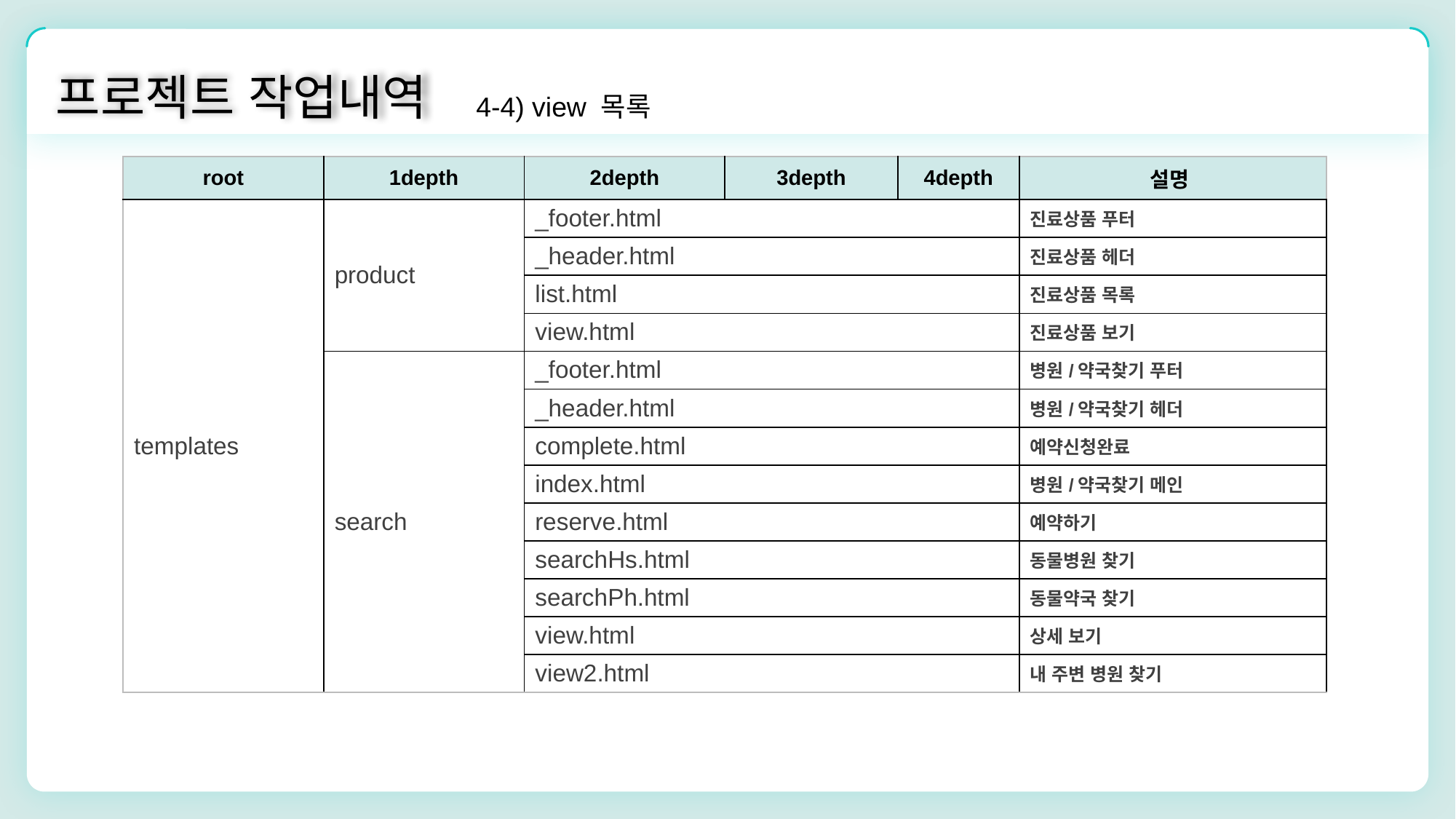

프로젝트 작업내역
4-4) view 목록
| root | 1depth | 2depth | 3depth | 4depth | 설명 |
| --- | --- | --- | --- | --- | --- |
| templates | product | \_footer.html |  |  | 진료상품 푸터 |
|  |  | \_header.html |  |  | 진료상품 헤더 |
|  |  | list.html |  |  | 진료상품 목록 |
|  |  | view.html |  |  | 진료상품 보기 |
|  | search | \_footer.html |  |  | 병원/약국찾기 푸터 |
|  |  | \_header.html |  |  | 병원/약국찾기 헤더 |
|  |  | complete.html |  |  | 예약신청완료 |
|  |  | index.html |  |  | 병원/약국찾기 메인 |
|  |  | reserve.html |  |  | 예약하기 |
|  |  | searchHs.html |  |  | 동물병원 찾기 |
|  |  | searchPh.html |  |  | 동물약국 찾기 |
|  |  | view.html |  |  | 상세 보기 |
|  |  | view2.html |  |  | 내 주변 병원 찾기 |